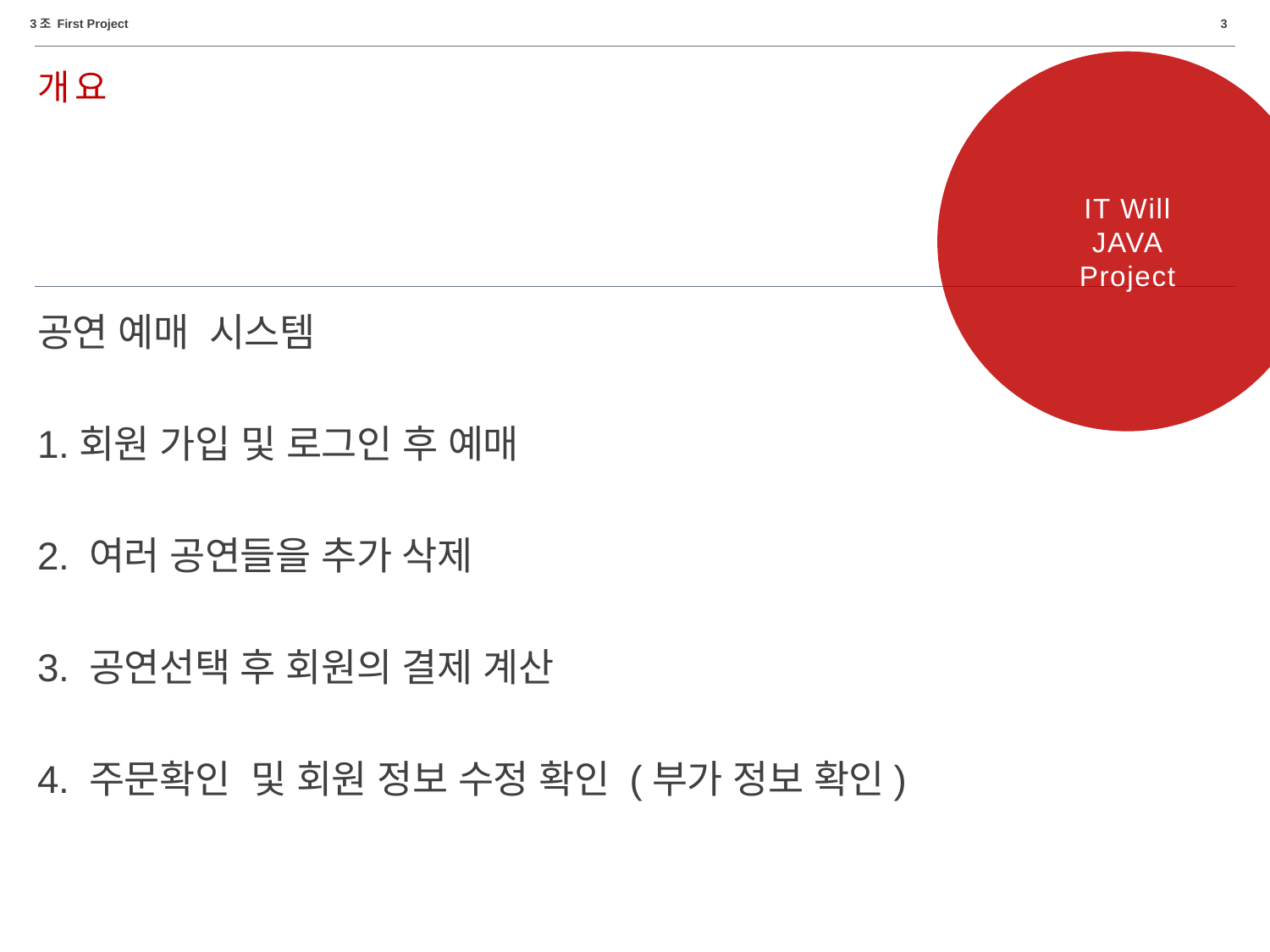

3조 First Project
3
IT Will
JAVA
Project
개요
공연 예매  시스템

1.회원 가입 및 로그인 후 예매

2. 여러 공연들을 추가 삭제

3. 공연선택 후 회원의 결제 계산

4. 주문확인  및 회원 정보 수정 확인 (부가 정보 확인)